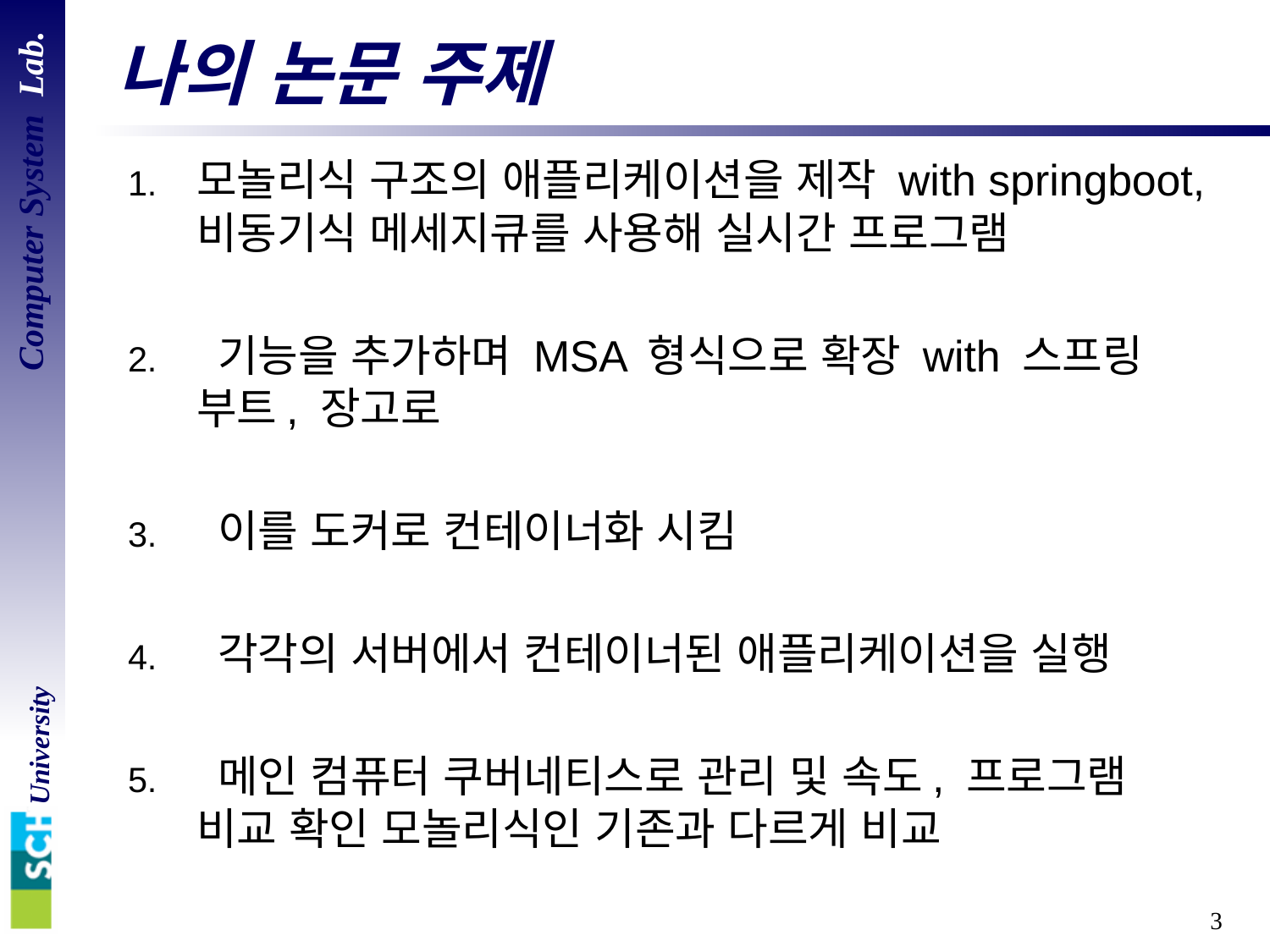

# 나의 논문 주제
모놀리식 구조의 애플리케이션을 제작 with springboot, 비동기식 메세지큐를 사용해 실시간 프로그램

 기능을 추가하며 MSA 형식으로 확장 with 스프링 부트, 장고로

 이를 도커로 컨테이너화 시킴

 각각의 서버에서 컨테이너된 애플리케이션을 실행

 메인 컴퓨터 쿠버네티스로 관리 및 속도, 프로그램 비교 확인 모놀리식인 기존과 다르게 비교